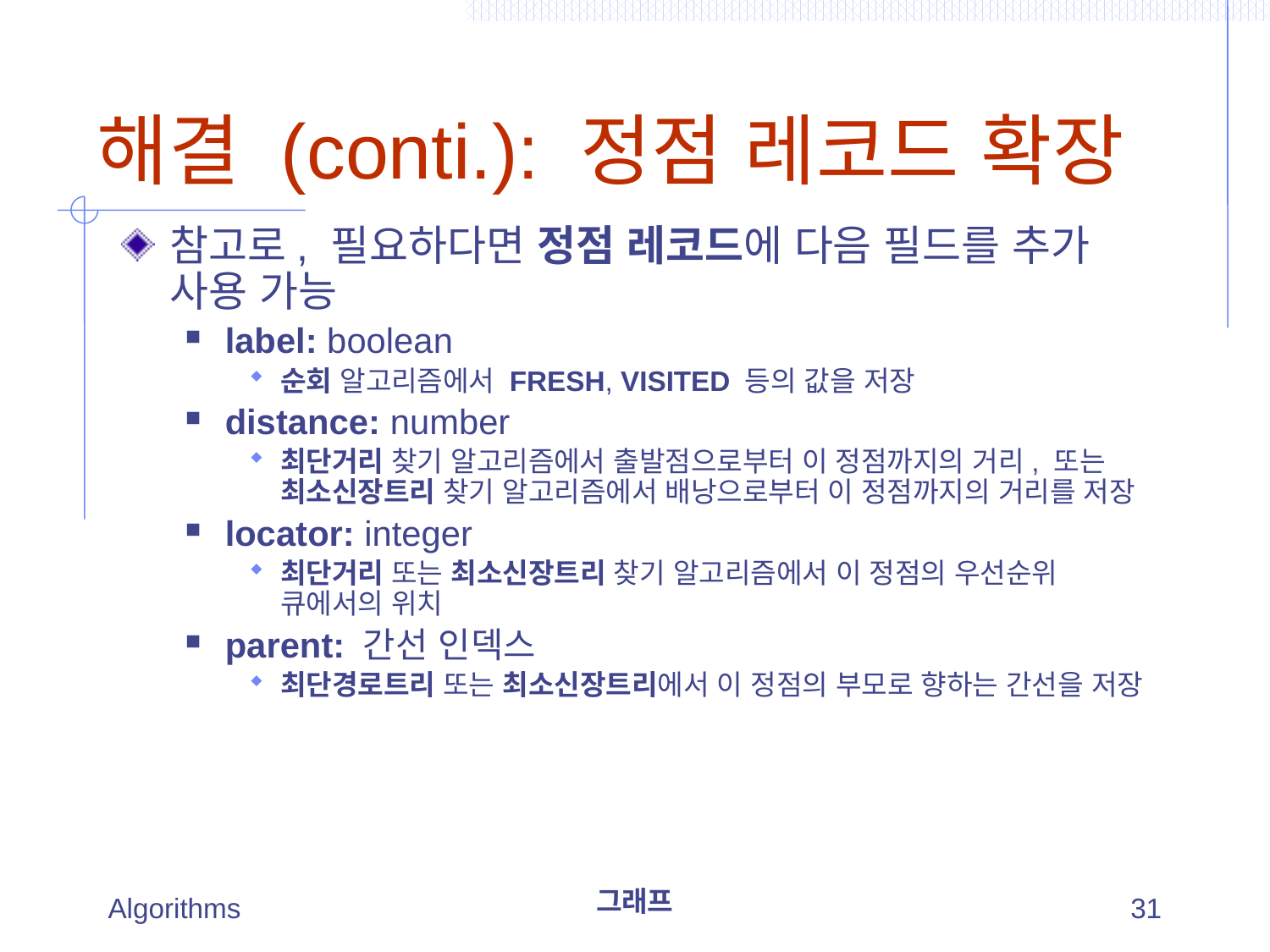

# 해결 (conti.): 정점 레코드 확장
참고로, 필요하다면 정점 레코드에 다음 필드를 추가 사용 가능
label: boolean
순회 알고리즘에서 FRESH, VISITED 등의 값을 저장
distance: number
최단거리 찾기 알고리즘에서 출발점으로부터 이 정점까지의 거리, 또는 최소신장트리 찾기 알고리즘에서 배낭으로부터 이 정점까지의 거리를 저장
locator: integer
최단거리 또는 최소신장트리 찾기 알고리즘에서 이 정점의 우선순위 큐에서의 위치
parent: 간선 인덱스
최단경로트리 또는 최소신장트리에서 이 정점의 부모로 향하는 간선을 저장
Algorithms
그래프
31